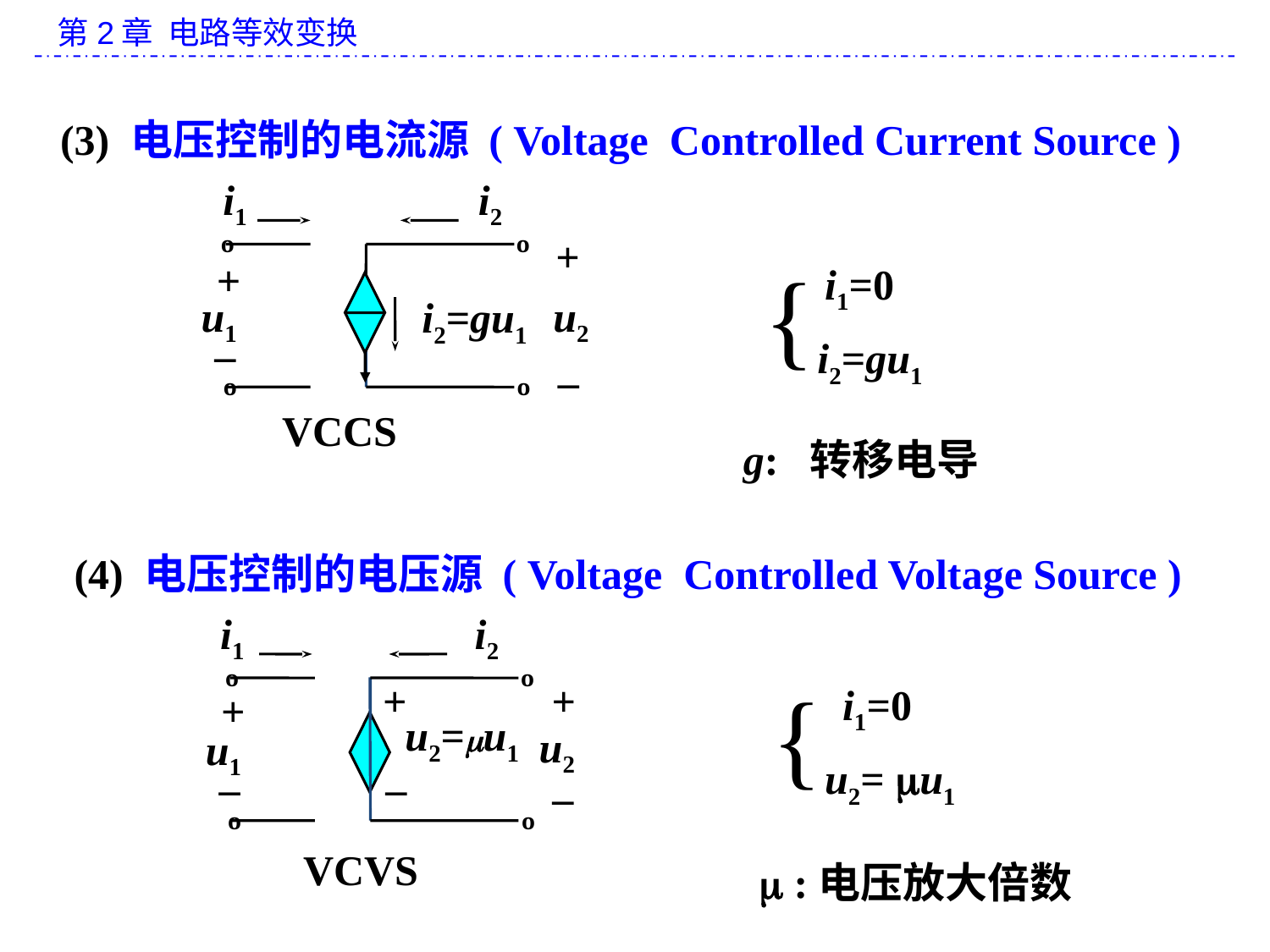

(3) 电压控制的电流源 ( Voltage  Controlled Current Source )
i1
i2
º

º
+

+

u1
u2
i2=gu1

_
_

º
º

VCCS
{
 i1=0
i2=gu1
g:  转移电导
(4) 电压控制的电压源 ( Voltage  Controlled Voltage Source )
i1
i2
º

º
+
+

+

u2=μu1
u2
u1

_
_
_
º
º

VCVS
{
 i1=0
u2= μu1
μ :电压放大倍数